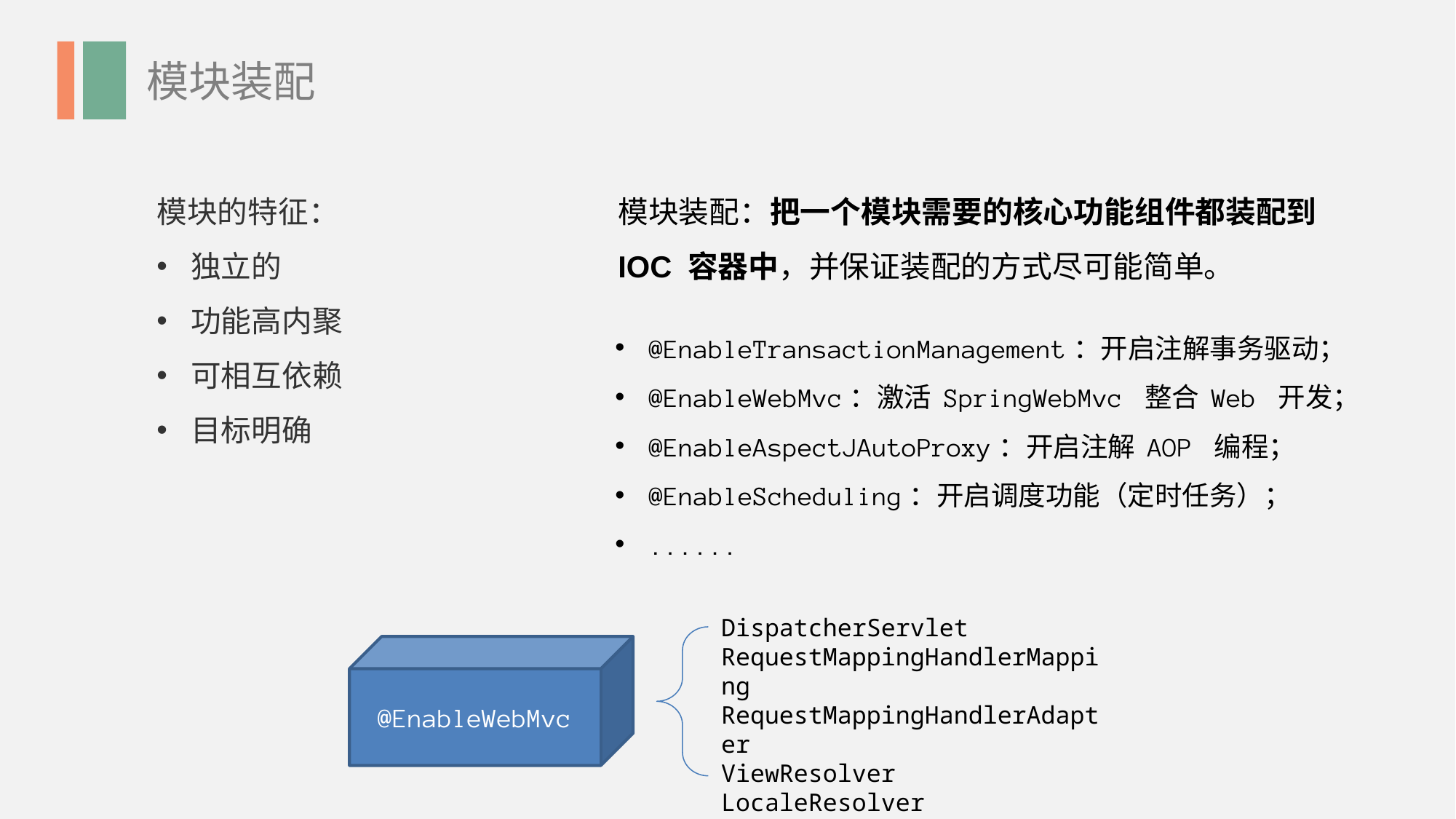

模块装配
模块的特征：
独立的
功能高内聚
可相互依赖
目标明确
模块装配：把一个模块需要的核心功能组件都装配到 IOC 容器中，并保证装配的方式尽可能简单。
@EnableTransactionManagement：开启注解事务驱动；
@EnableWebMvc：激活 SpringWebMvc 整合 Web 开发；
@EnableAspectJAutoProxy：开启注解 AOP 编程；
@EnableScheduling：开启调度功能（定时任务）；
......
DispatcherServlet
RequestMappingHandlerMapping
RequestMappingHandlerAdapter
ViewResolver
LocaleResolver
......

@EnableWebMvc